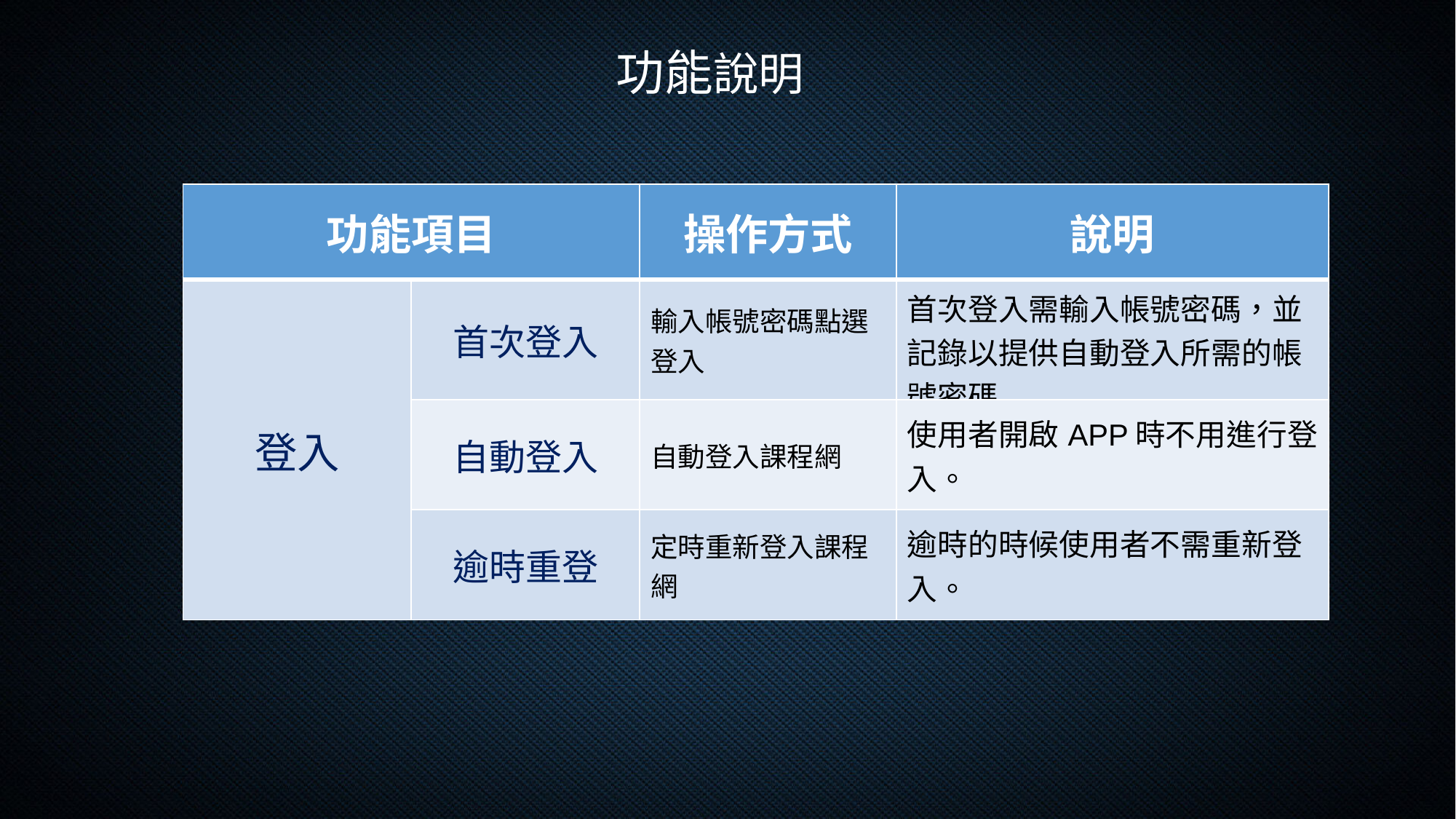

功能說明
| 功能項目 |  | 操作方式 | 說明 |
| --- | --- | --- | --- |
| 登入 | 首次登入 | 輸入帳號密碼點選登入 | 首次登入需輸入帳號密碼，並記錄以提供自動登入所需的帳號密碼 |
|  | 自動登入 | 自動登入課程網 | 使用者開啟APP時不用進行登入。 |
|  | 逾時重登 | 定時重新登入課程網 | 逾時的時候使用者不需重新登入。 |